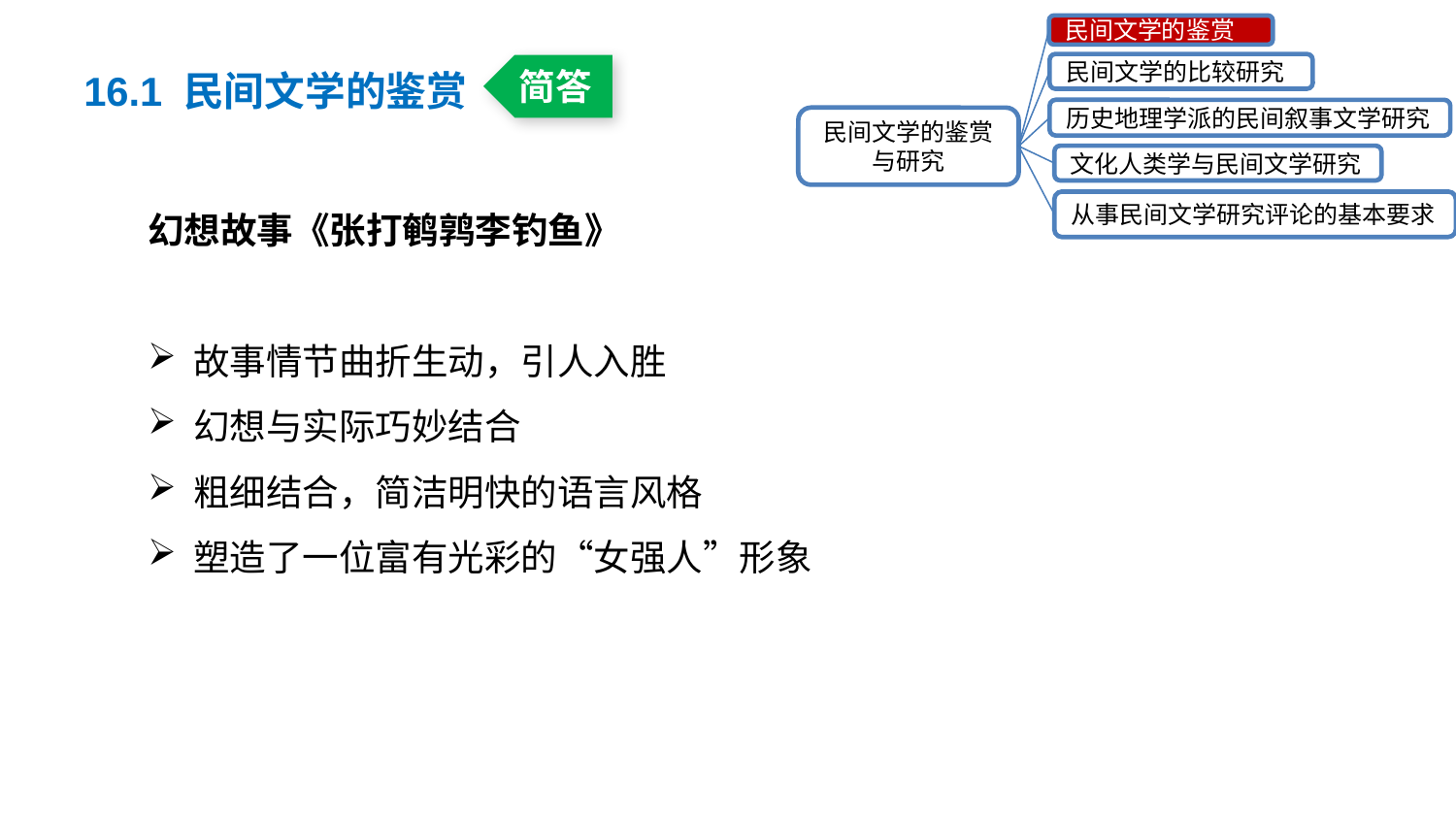

民间文学的鉴赏
民间文学的比较研究
历史地理学派的民间叙事文学研究
民间文学的鉴赏
与研究
文化人类学与民间文学研究
从事民间文学研究评论的基本要求
16.1 民间文学的鉴赏
简答
幻想故事《张打鹌鹑李钓鱼》

故事情节曲折生动，引人入胜
幻想与实际巧妙结合
粗细结合，简洁明快的语言风格
塑造了一位富有光彩的“女强人”形象